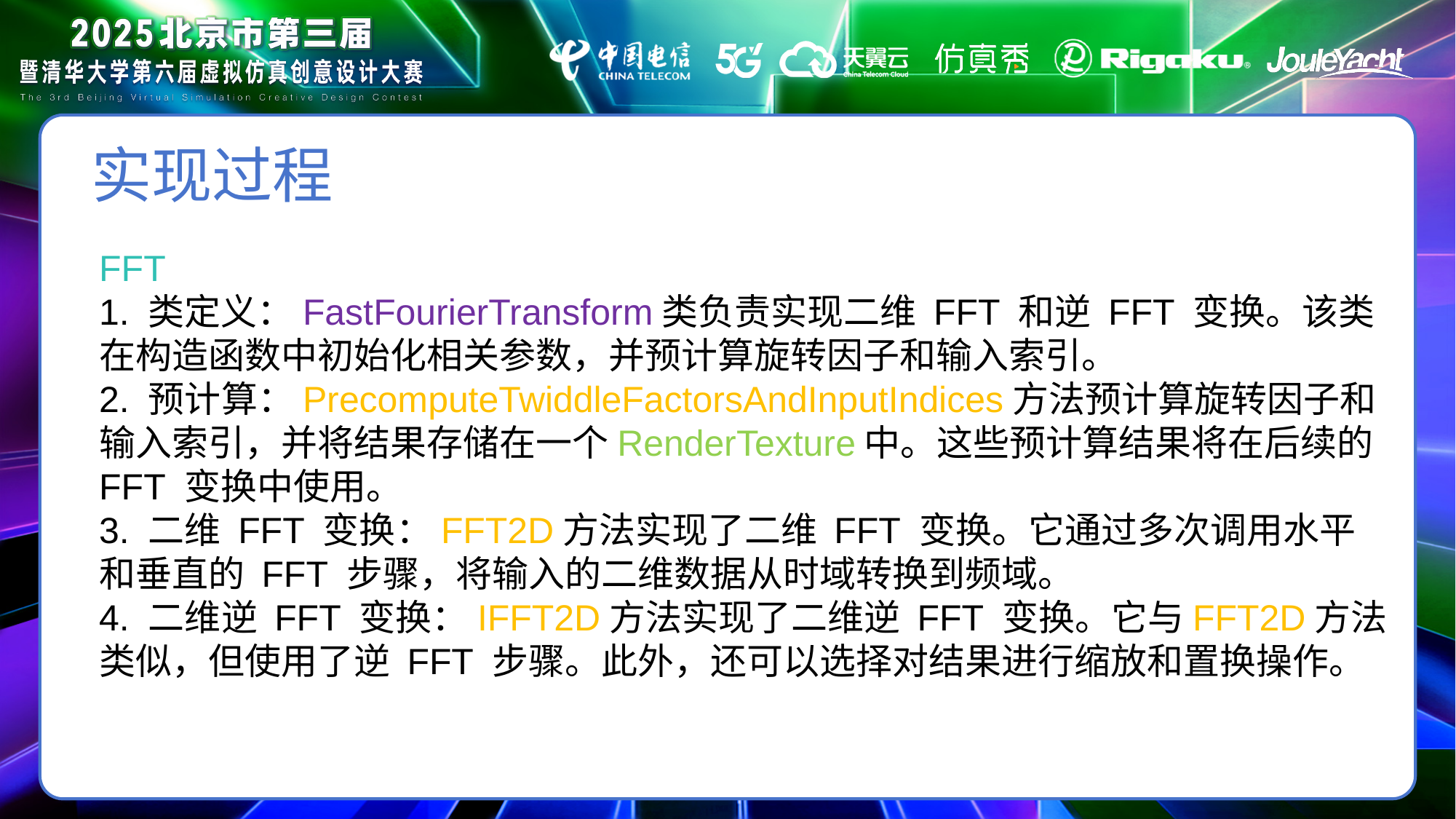

实现过程
FFT
1. 类定义：FastFourierTransform类负责实现二维 FFT 和逆 FFT 变换。该类在构造函数中初始化相关参数，并预计算旋转因子和输入索引。
2. 预计算：PrecomputeTwiddleFactorsAndInputIndices方法预计算旋转因子和输入索引，并将结果存储在一个RenderTexture中。这些预计算结果将在后续的 FFT 变换中使用。
3. 二维 FFT 变换：FFT2D方法实现了二维 FFT 变换。它通过多次调用水平和垂直的 FFT 步骤，将输入的二维数据从时域转换到频域。
4. 二维逆 FFT 变换：IFFT2D方法实现了二维逆 FFT 变换。它与FFT2D方法类似，但使用了逆 FFT 步骤。此外，还可以选择对结果进行缩放和置换操作。